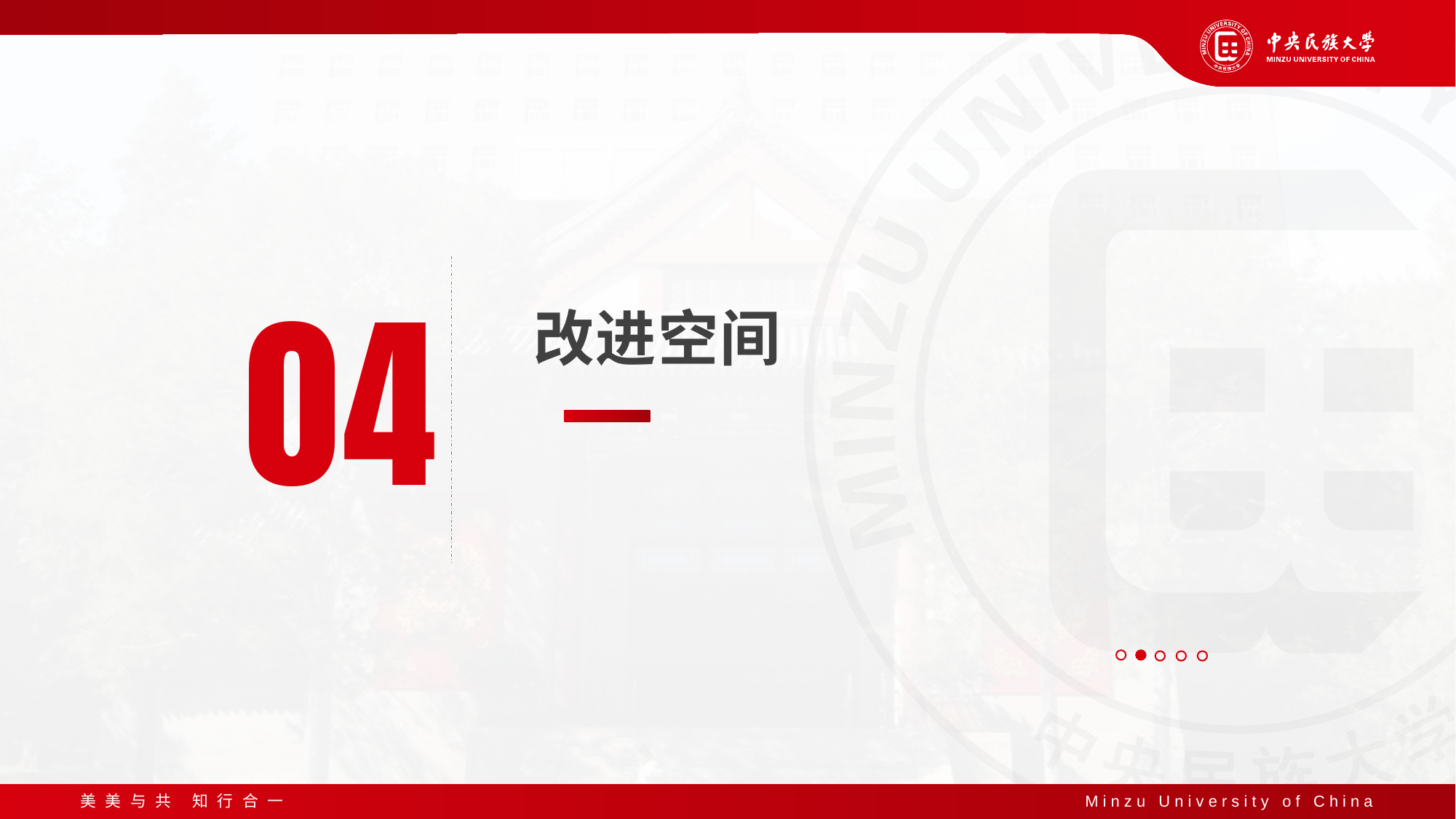

04
# 改进空间

美美与共 知行合一
Minzu University of China